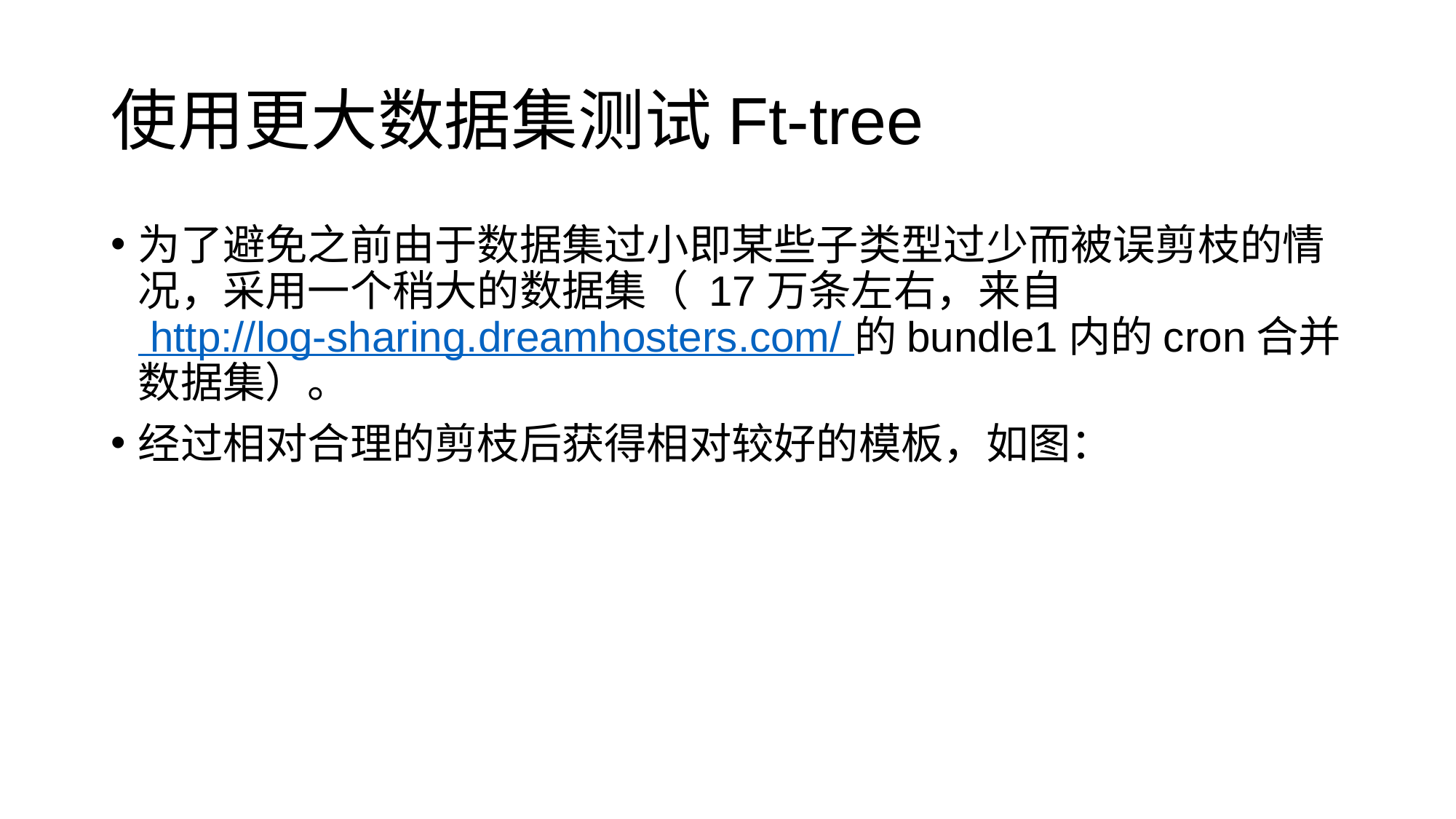

# 使用更大数据集测试Ft-tree
为了避免之前由于数据集过小即某些子类型过少而被误剪枝的情况，采用一个稍大的数据集（ 17万条左右，来自  http://log-sharing.dreamhosters.com/ 的bundle1内的cron合并数据集）。
经过相对合理的剪枝后获得相对较好的模板，如图：